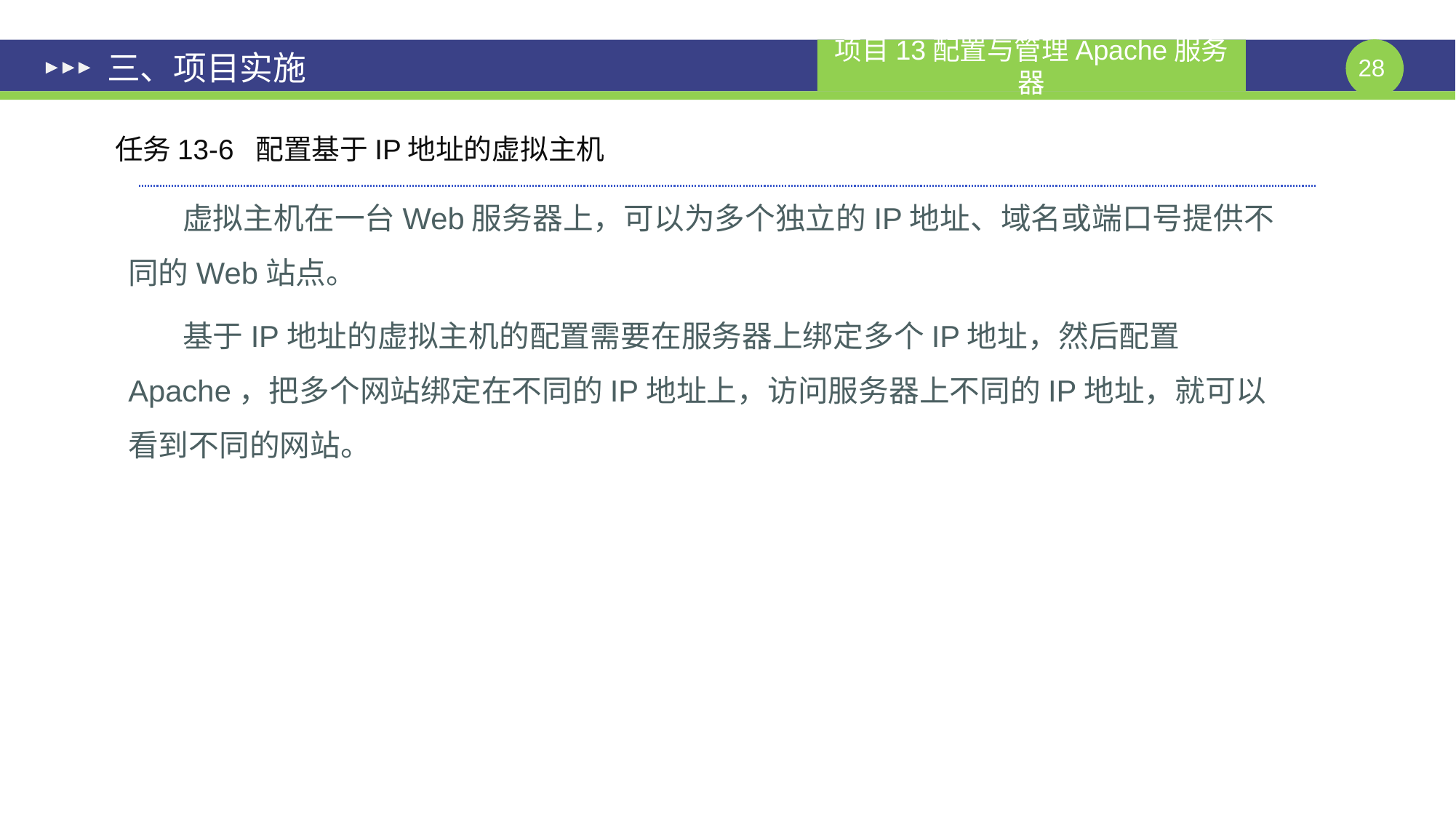

# 三、项目实施
任务13-6  配置基于IP地址的虚拟主机
虚拟主机在一台Web服务器上，可以为多个独立的IP地址、域名或端口号提供不同的Web站点。
基于IP地址的虚拟主机的配置需要在服务器上绑定多个IP地址，然后配置Apache，把多个网站绑定在不同的IP地址上，访问服务器上不同的IP地址，就可以看到不同的网站。